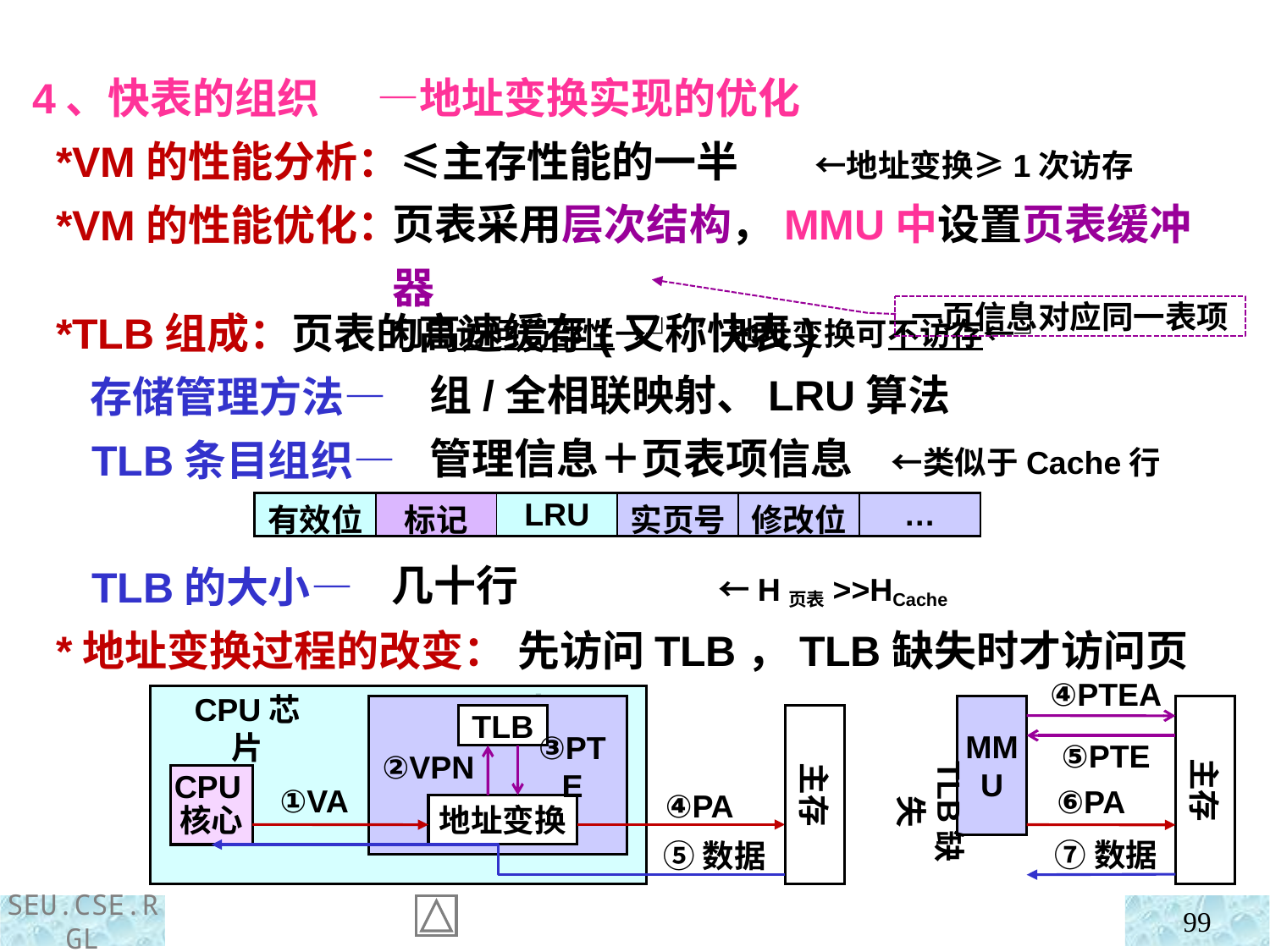

4、快表的组织      —地址变换实现的优化
  *VM的性能分析：≤主存性能的一半        ←地址变换≥1次访存
  *VM的性能优化：
页表采用层次结构，MMU中设置页表缓冲器
利用访问局部性→┘       地址变换可不访存←┘
  *TLB组成：页表的高速缓存(又称快表)
     存储管理方法—
     TLB条目组织—

     TLB的大小—
  *地址变换过程的改变：
一页信息对应同一表项
   组/全相联映射、LRU算法
   管理信息＋页表项信息    ←类似于Cache行

几十行                     ←H页表>>HCache

| 有效位 | 标记 | LRU | 实页号 | 修改位 | … |
| --- | --- | --- | --- | --- | --- |
先访问TLB，TLB缺失时才访问页表
④PTEA
MMU
主存
⑤PTE
TLB缺失
⑥PA
⑦数据

TLB
主存
CPU芯片
③PTE
②VPN
CPU核心
①VA
④PA
地址变换
⑤数据
99